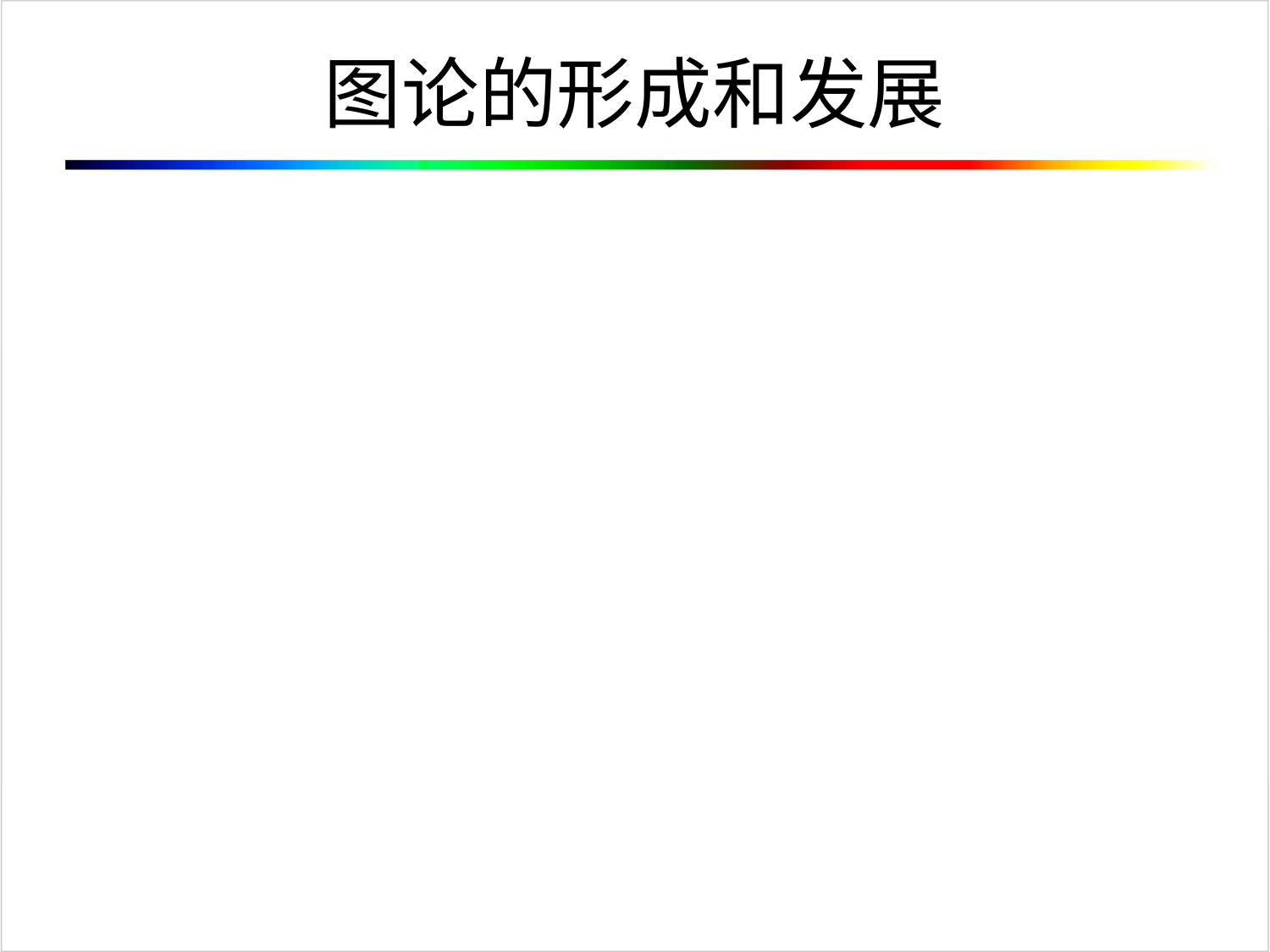

# 图论的形成和发展
欧拉的论文为图论的形成奠定了基础。
图论已广泛地应用于：
计算学科
运筹学
信息论
控制论等学科
图论已成为我们对现实问题进行抽象的一个强有力的数学工具。
图论在计算学科中的作用越来越大，图论本身也得到了充分的发展。